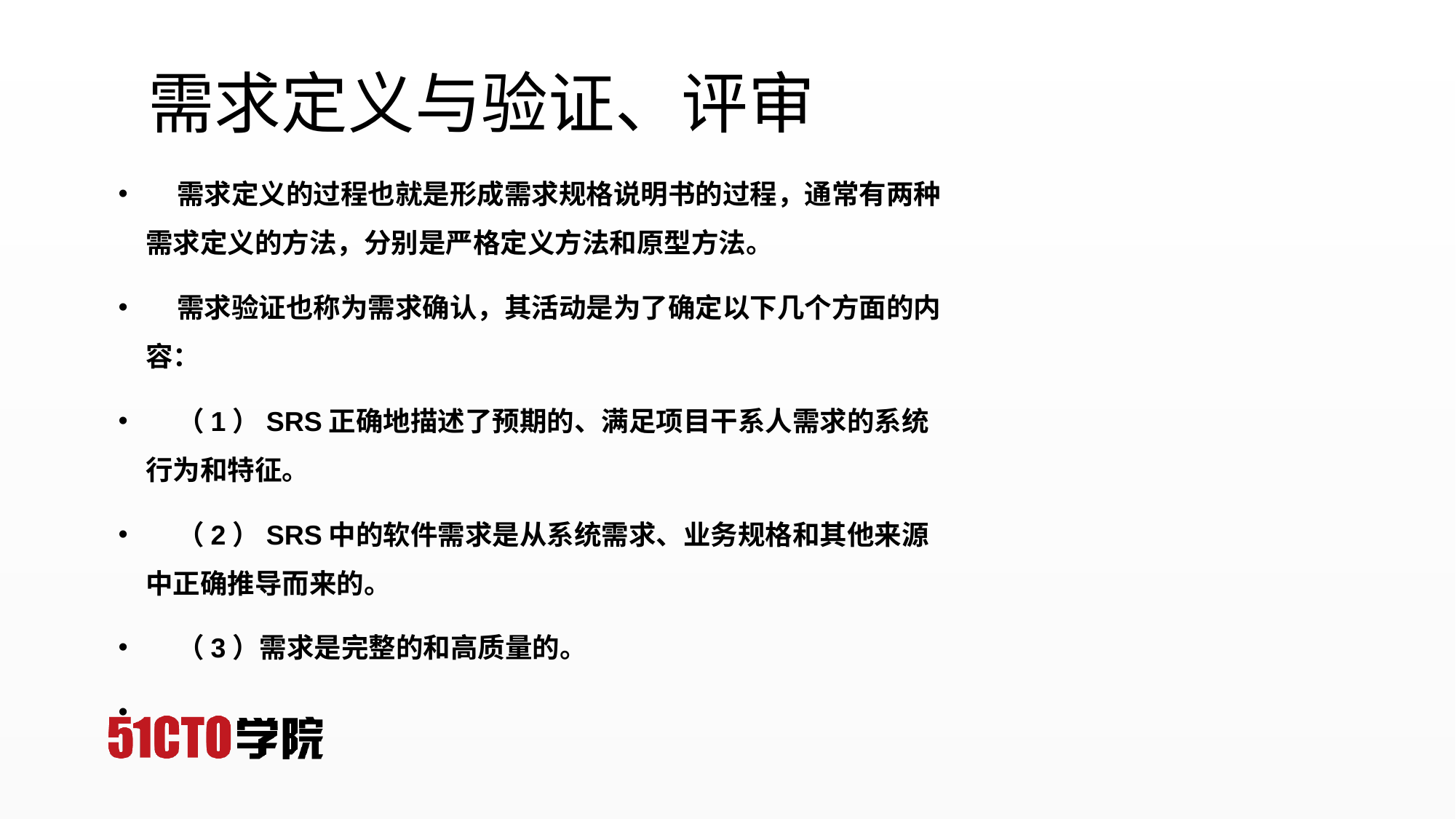

# 需求定义与验证、评审
    需求定义的过程也就是形成需求规格说明书的过程，通常有两种需求定义的方法，分别是严格定义方法和原型方法。
    需求验证也称为需求确认，其活动是为了确定以下几个方面的内容：
    （1）SRS正确地描述了预期的、满足项目干系人需求的系统行为和特征。
    （2）SRS中的软件需求是从系统需求、业务规格和其他来源中正确推导而来的。
    （3）需求是完整的和高质量的。